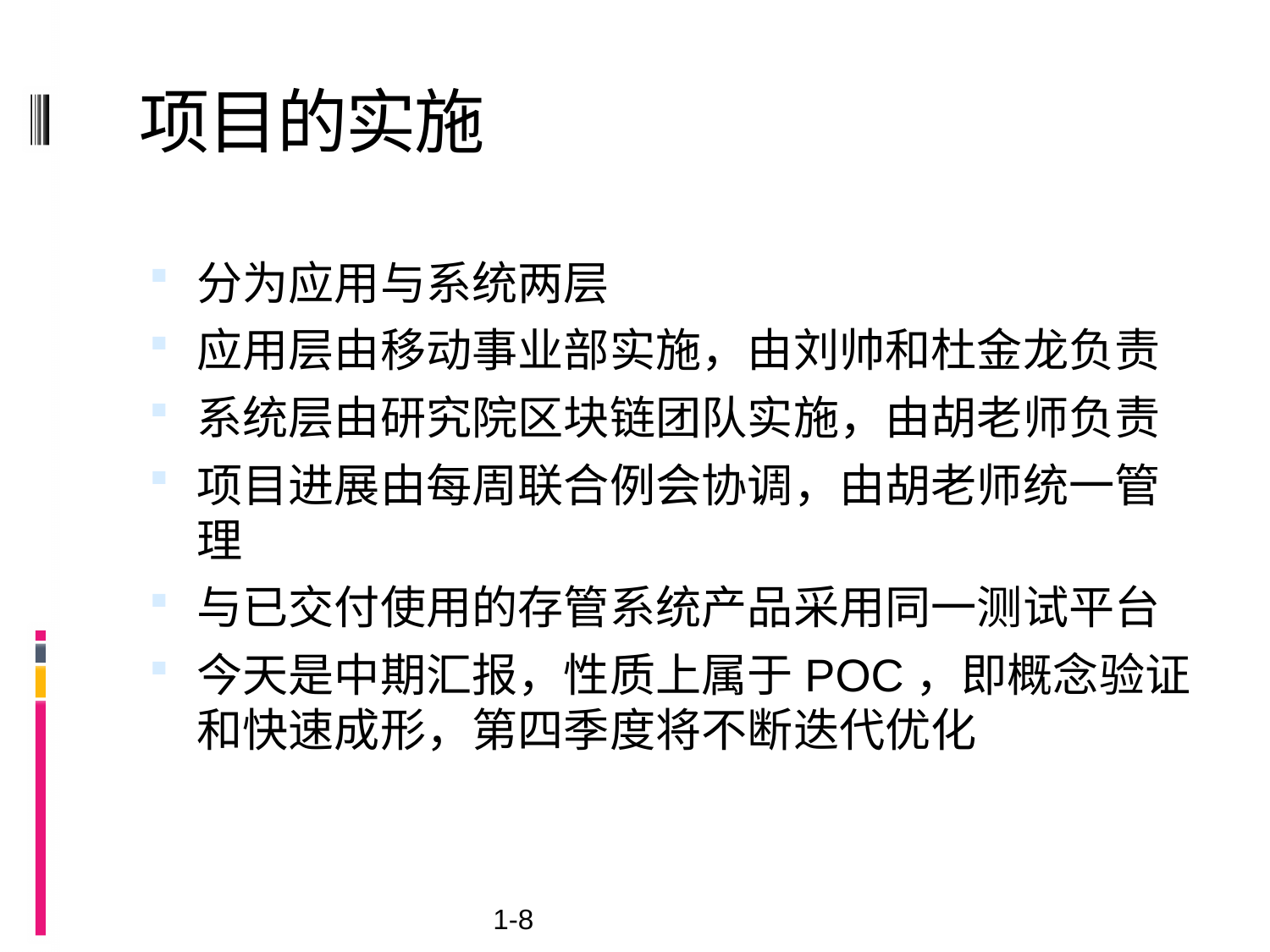

# 项目的实施
分为应用与系统两层
应用层由移动事业部实施，由刘帅和杜金龙负责
系统层由研究院区块链团队实施，由胡老师负责
项目进展由每周联合例会协调，由胡老师统一管理
与已交付使用的存管系统产品采用同一测试平台
今天是中期汇报，性质上属于POC，即概念验证和快速成形，第四季度将不断迭代优化
1-8
3